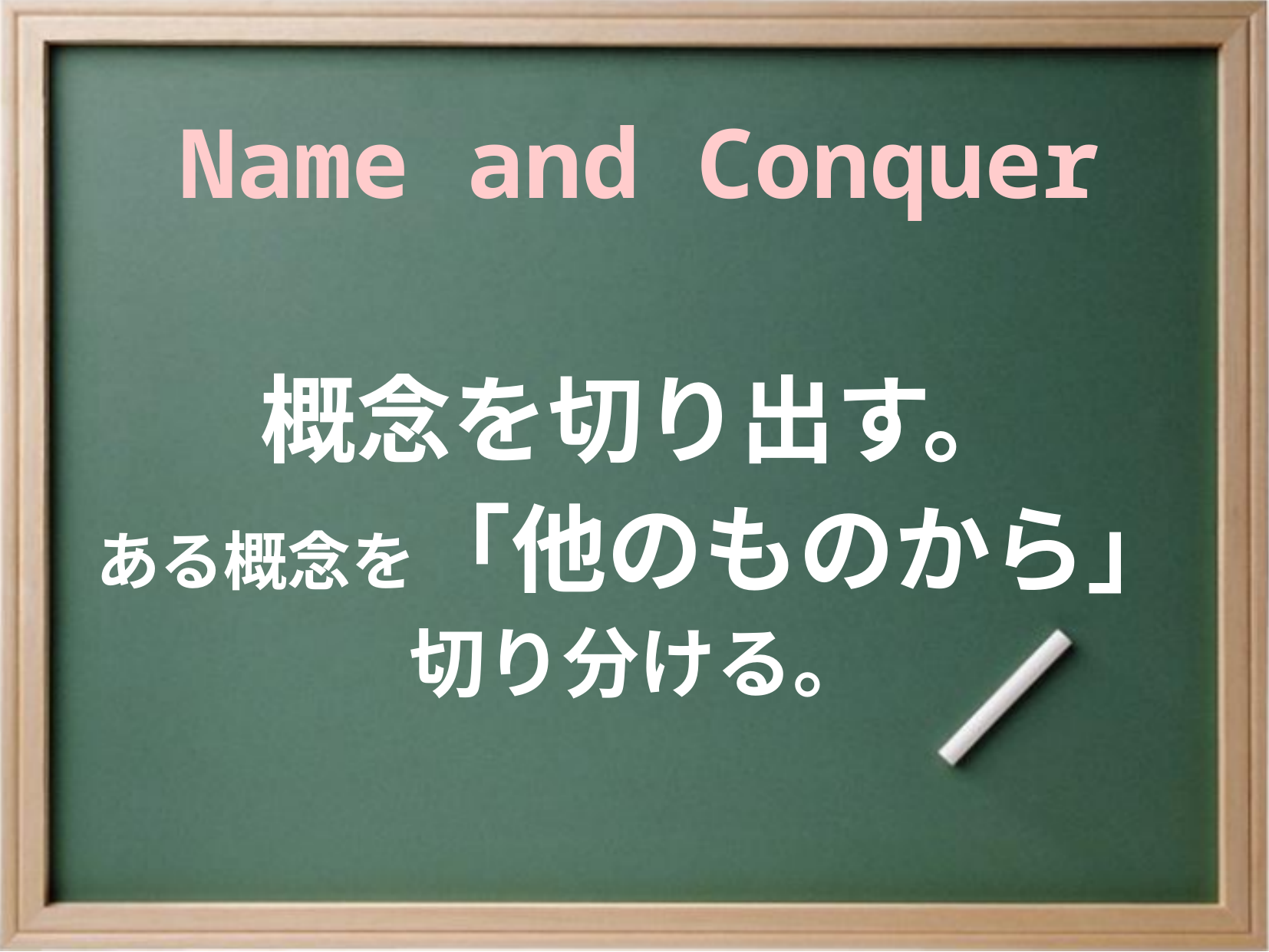

# Name and Conquer 概念を切り出す。 ある概念を「他のものから」 切り分ける。